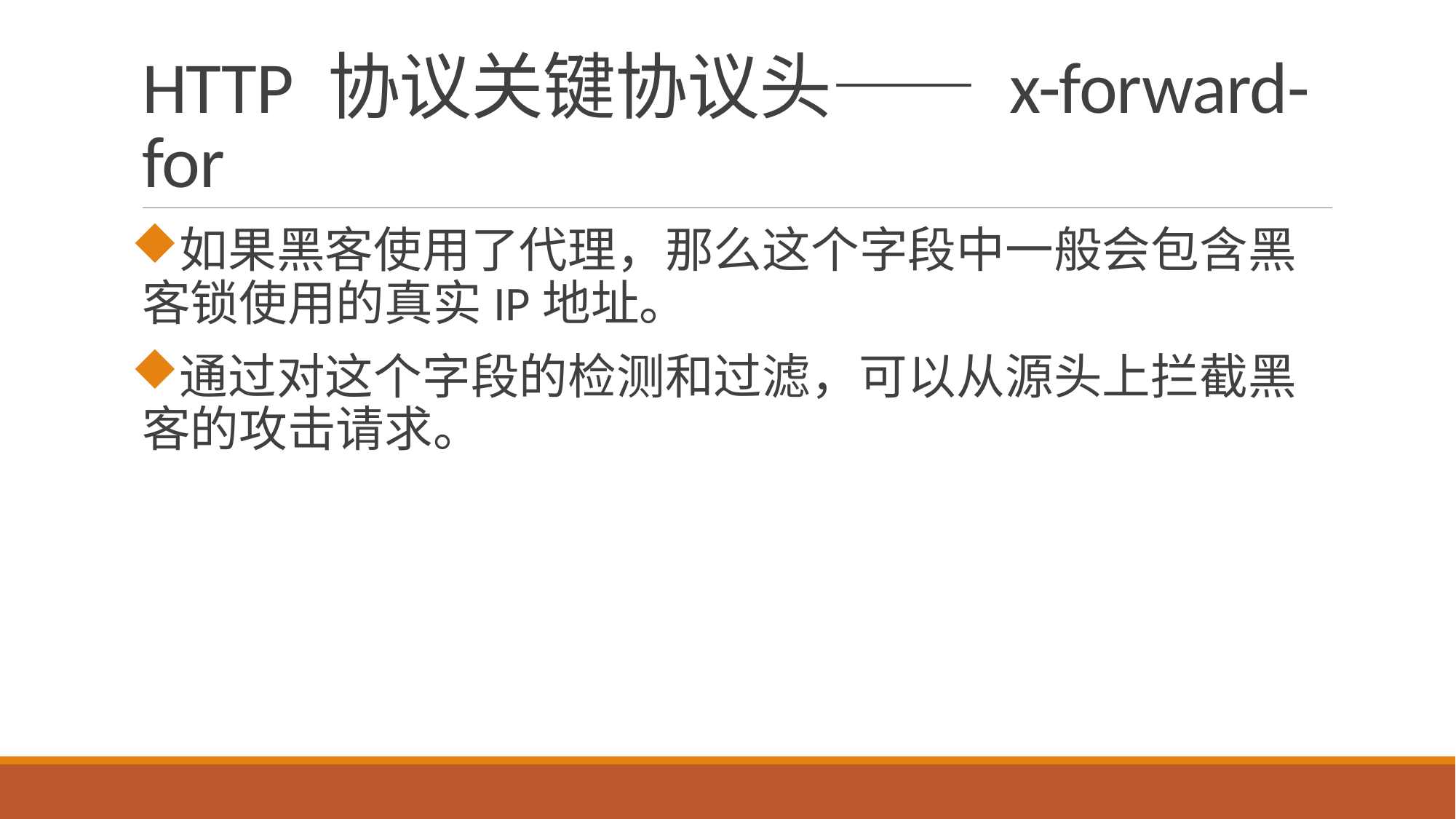

# HTTP 协议关键协议头—— x-forward-for
如果黑客使用了代理，那么这个字段中一般会包含黑客锁使用的真实IP地址。
通过对这个字段的检测和过滤，可以从源头上拦截黑客的攻击请求。